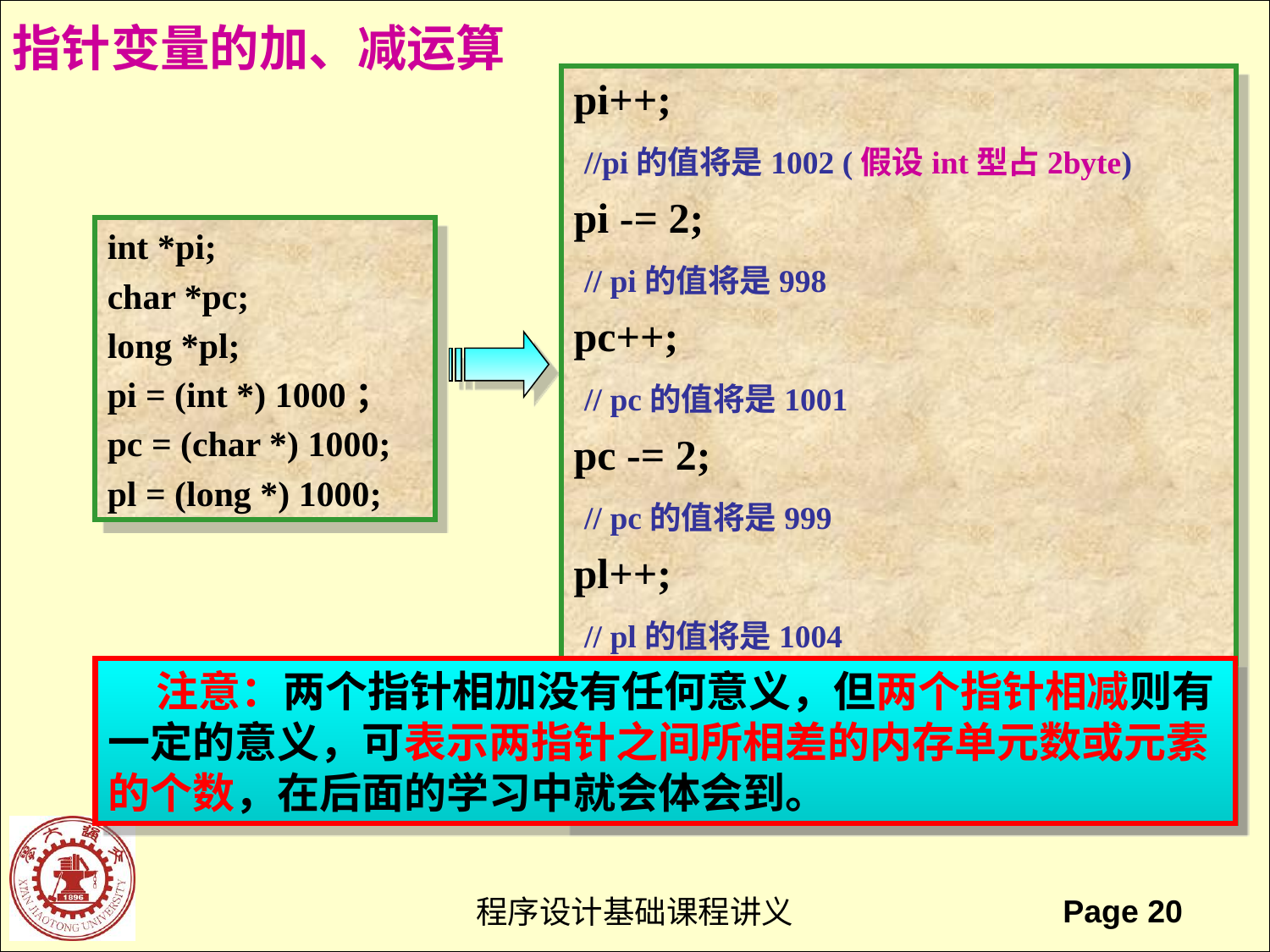

指针变量的加、减运算
pi++;
 //pi的值将是1002 (假设int型占2byte)
pi -= 2;
 // pi的值将是998
pc++;
 // pc的值将是1001
pc -= 2;
 // pc的值将是999
pl++;
 // pl的值将是1004
pl -= 2;
 // pi的值将是996

int *pi;
char *pc;
long *pl;
pi = (int *) 1000；
pc = (char *) 1000;
pl = (long *) 1000;

    注意：两个指针相加没有任何意义，但两个指针相减则有一定的意义，可表示两指针之间所相差的内存单元数或元素的个数，在后面的学习中就会体会到。